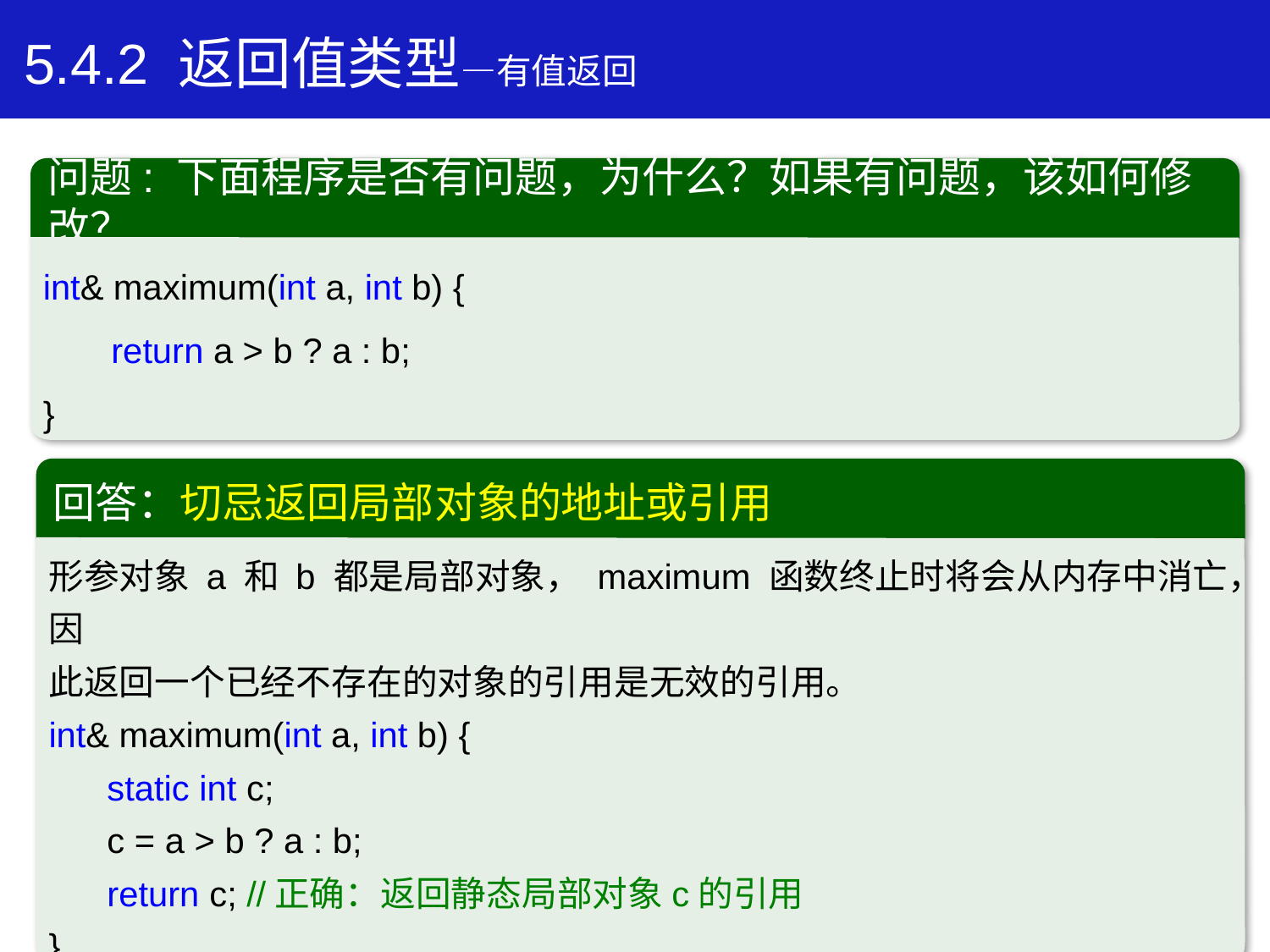

5.4.2 返回值类型—有值返回
问题: 下面程序是否有问题，为什么？如果有问题，该如何修改？
int& maximum(int a, int b) {
       return a > b ? a : b;
}
回答：切忌返回局部对象的地址或引用
形参对象 a 和 b 都是局部对象， maximum 函数终止时将会从内存中消亡，因
此返回一个已经不存在的对象的引用是无效的引用。
int& maximum(int a, int b) {
      static int c;
      c = a > b ? a : b;
      return c; //正确：返回静态局部对象c的引用
}
41